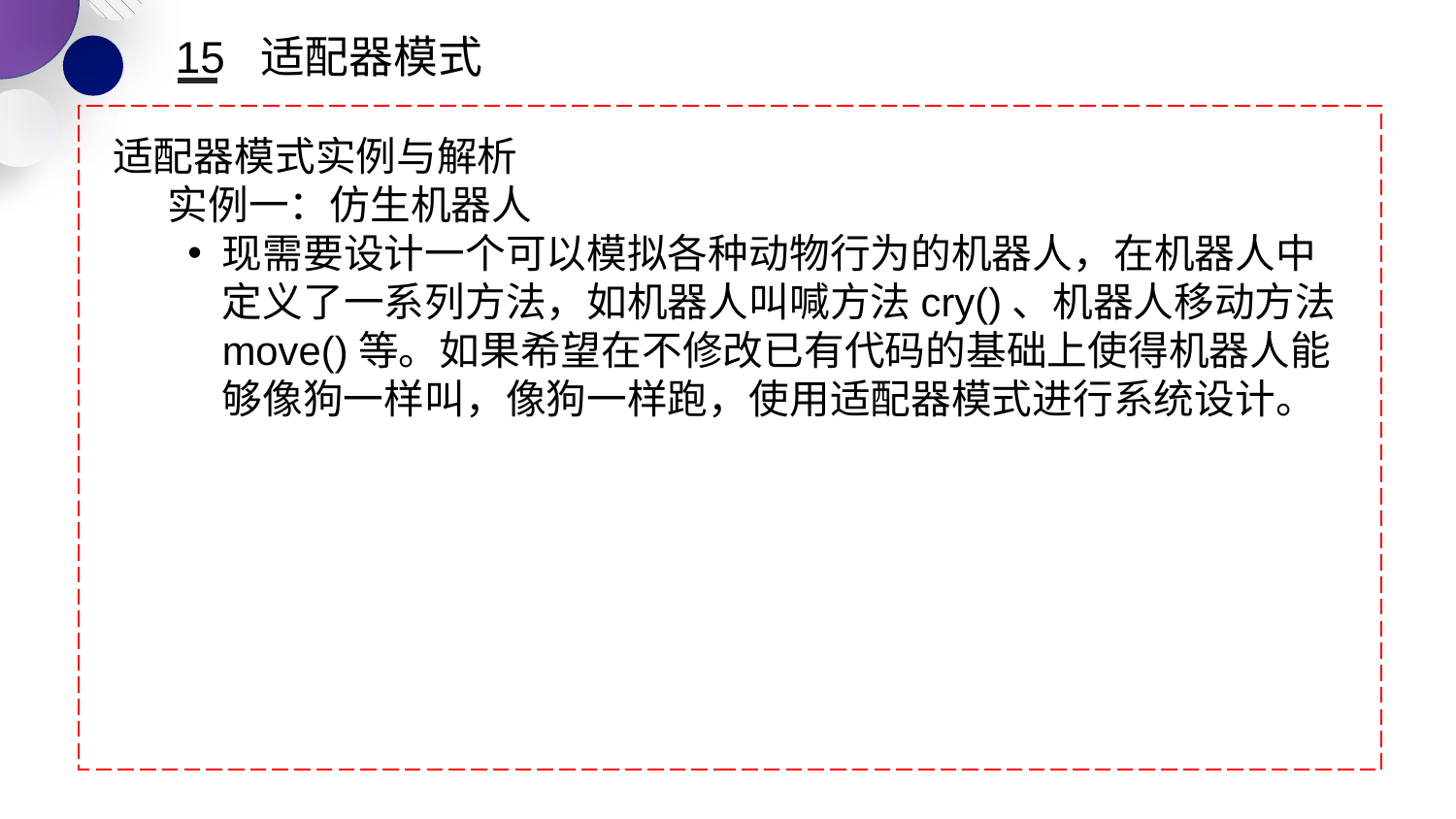

15  适配器模式

适配器模式实例与解析
实例一：仿生机器人
现需要设计一个可以模拟各种动物行为的机器人，在机器人中定义了一系列方法，如机器人叫喊方法cry()、机器人移动方法move()等。如果希望在不修改已有代码的基础上使得机器人能够像狗一样叫，像狗一样跑，使用适配器模式进行系统设计。